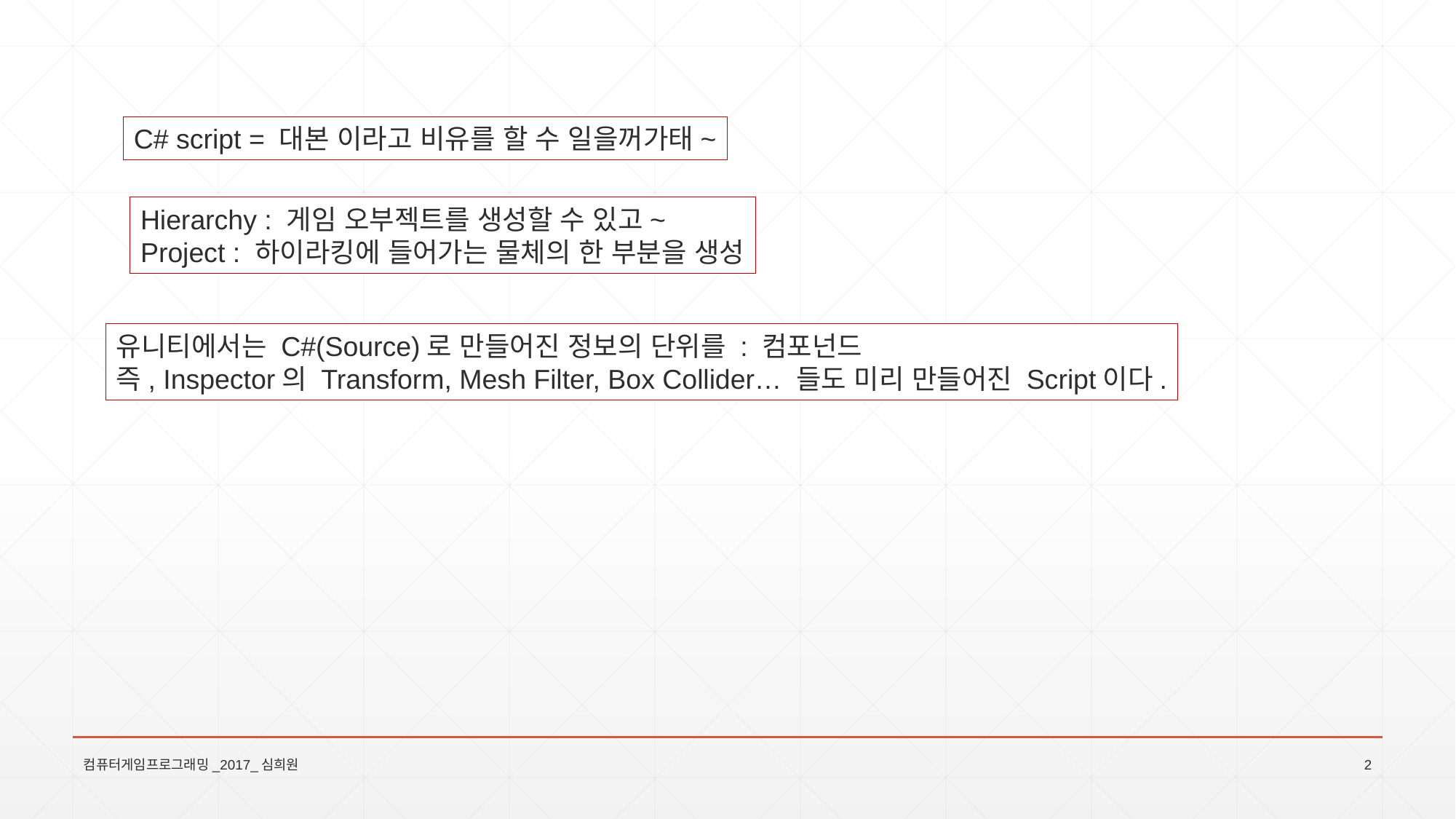

C# script = 대본 이라고 비유를 할 수 일을꺼가태~
Hierarchy : 게임 오부젝트를 생성할 수 있고~
Project : 하이라킹에 들어가는 물체의 한 부분을 생성
유니티에서는 C#(Source)로 만들어진 정보의 단위를 : 컴포넌드
즉, Inspector의 Transform, Mesh Filter, Box Collider… 들도 미리 만들어진 Script이다.
컴퓨터게임프로그래밍_2017_심희원
2